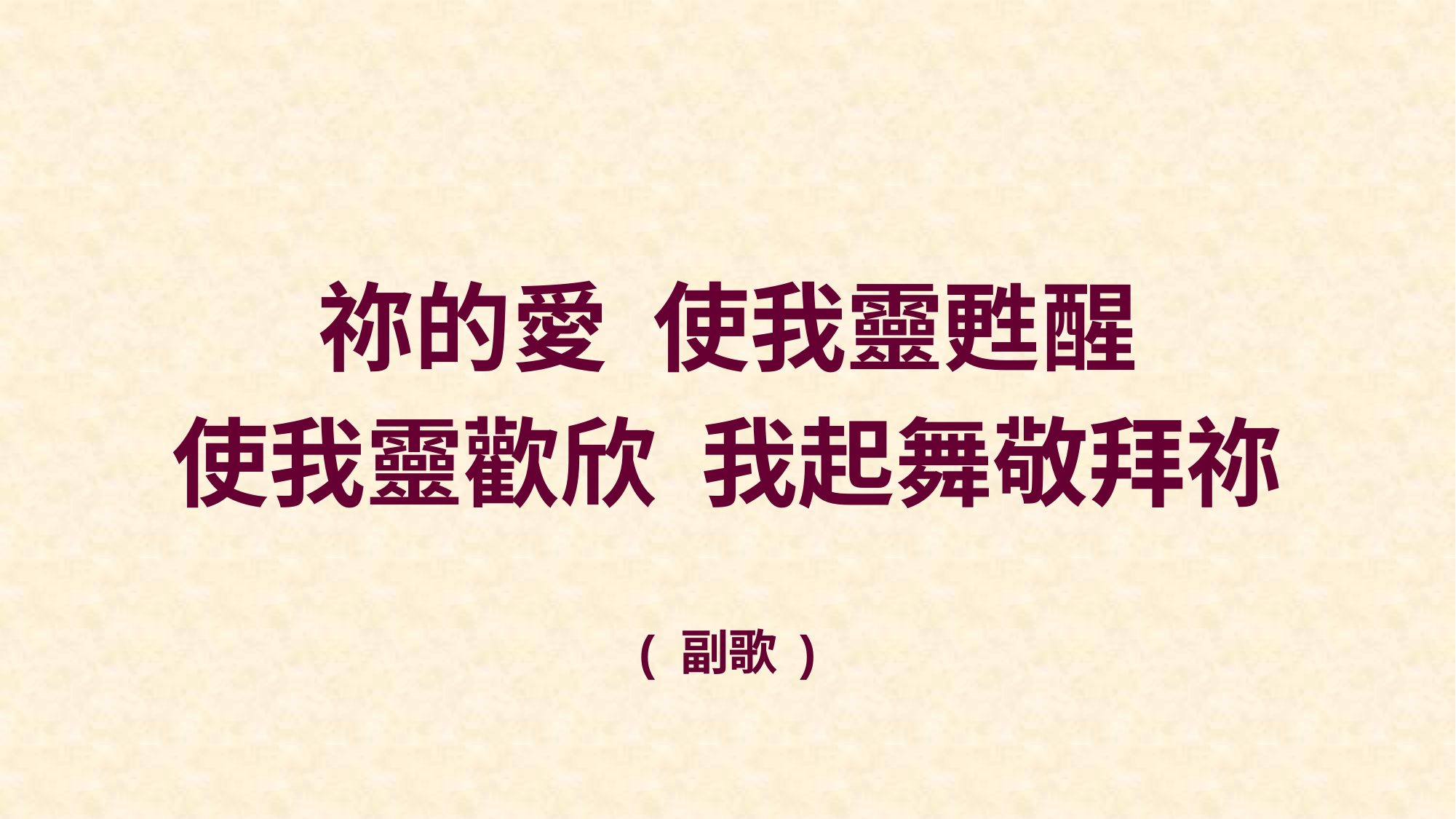

祢的愛  使我靈甦醒
使我靈歡欣  我起舞敬拜祢
( 副歌 )